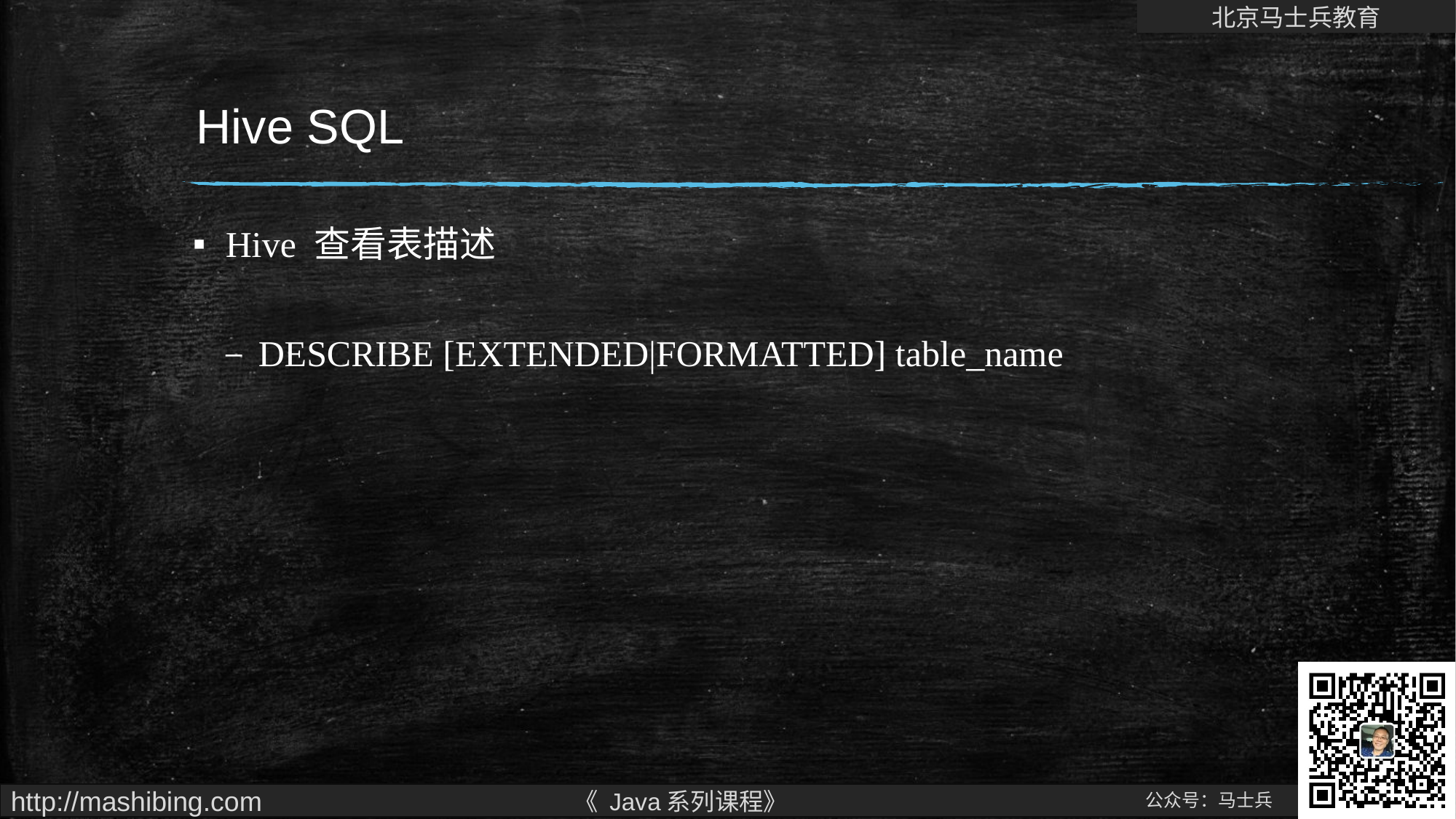

# Hive SQL
Hive 查看表描述

DESCRIBE [EXTENDED|FORMATTED] table_name